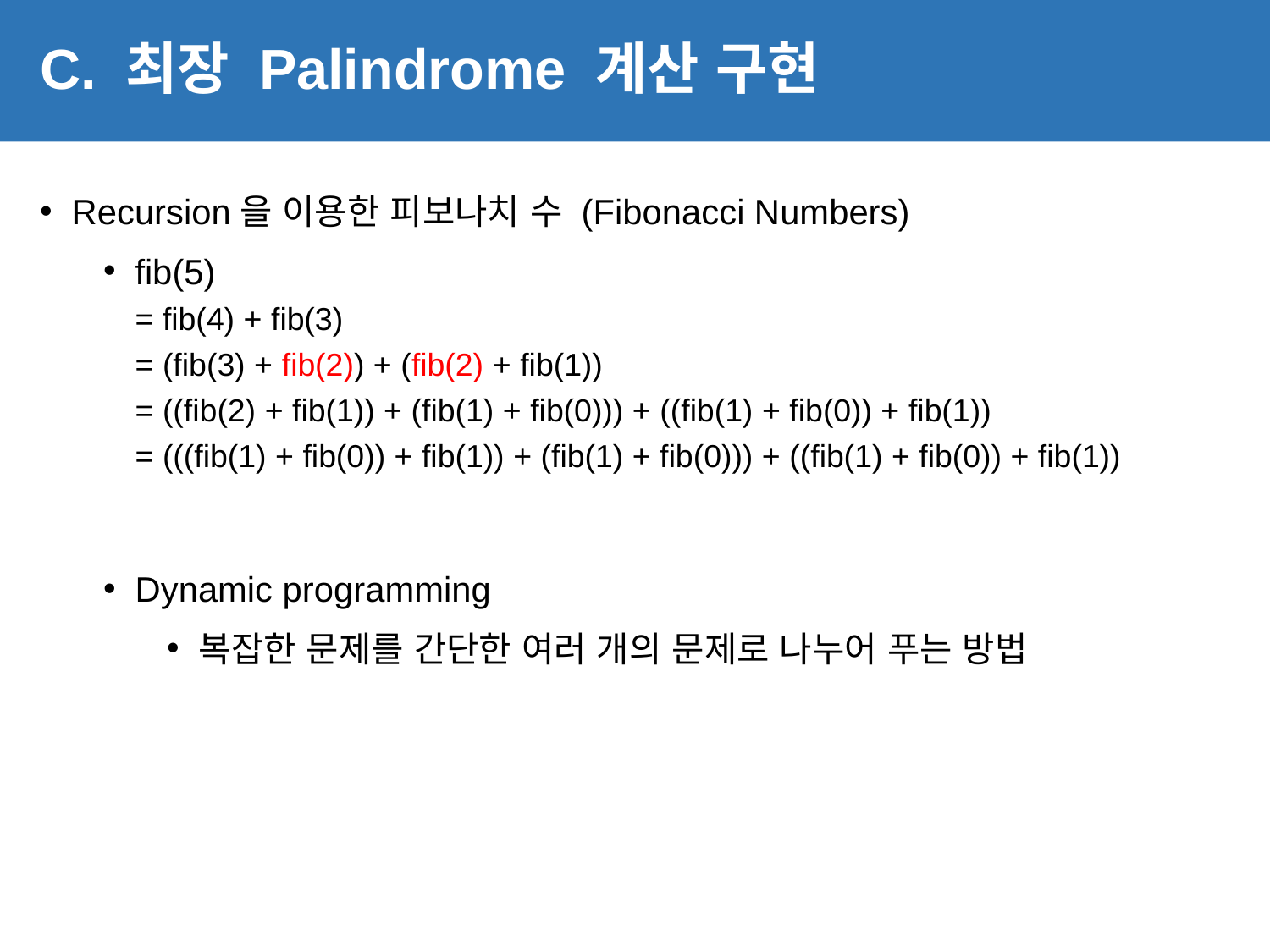

# C. 최장 Palindrome 계산 구현
20
Recursion을 이용한 피보나치 수 (Fibonacci Numbers)
fib(5)
= fib(4) + fib(3)
= (fib(3) + fib(2)) + (fib(2) + fib(1))
= ((fib(2) + fib(1)) + (fib(1) + fib(0))) + ((fib(1) + fib(0)) + fib(1))
= (((fib(1) + fib(0)) + fib(1)) + (fib(1) + fib(0))) + ((fib(1) + fib(0)) + fib(1))

Dynamic programming
복잡한 문제를 간단한 여러 개의 문제로 나누어 푸는 방법